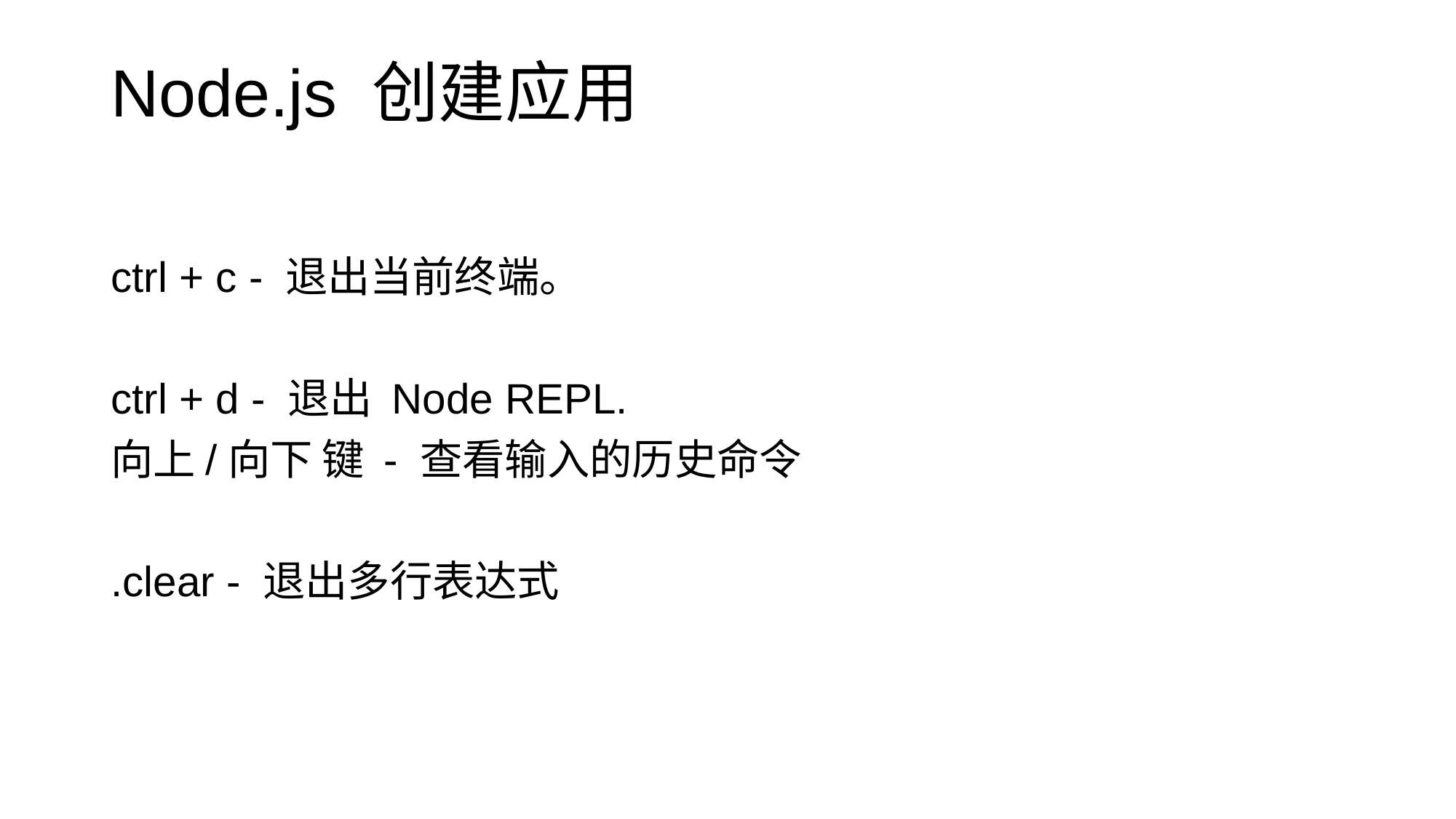

# Node.js 创建应用

ctrl + c - 退出当前终端。

ctrl + d - 退出 Node REPL.
向上/向下 键 - 查看输入的历史命令

.clear - 退出多行表达式